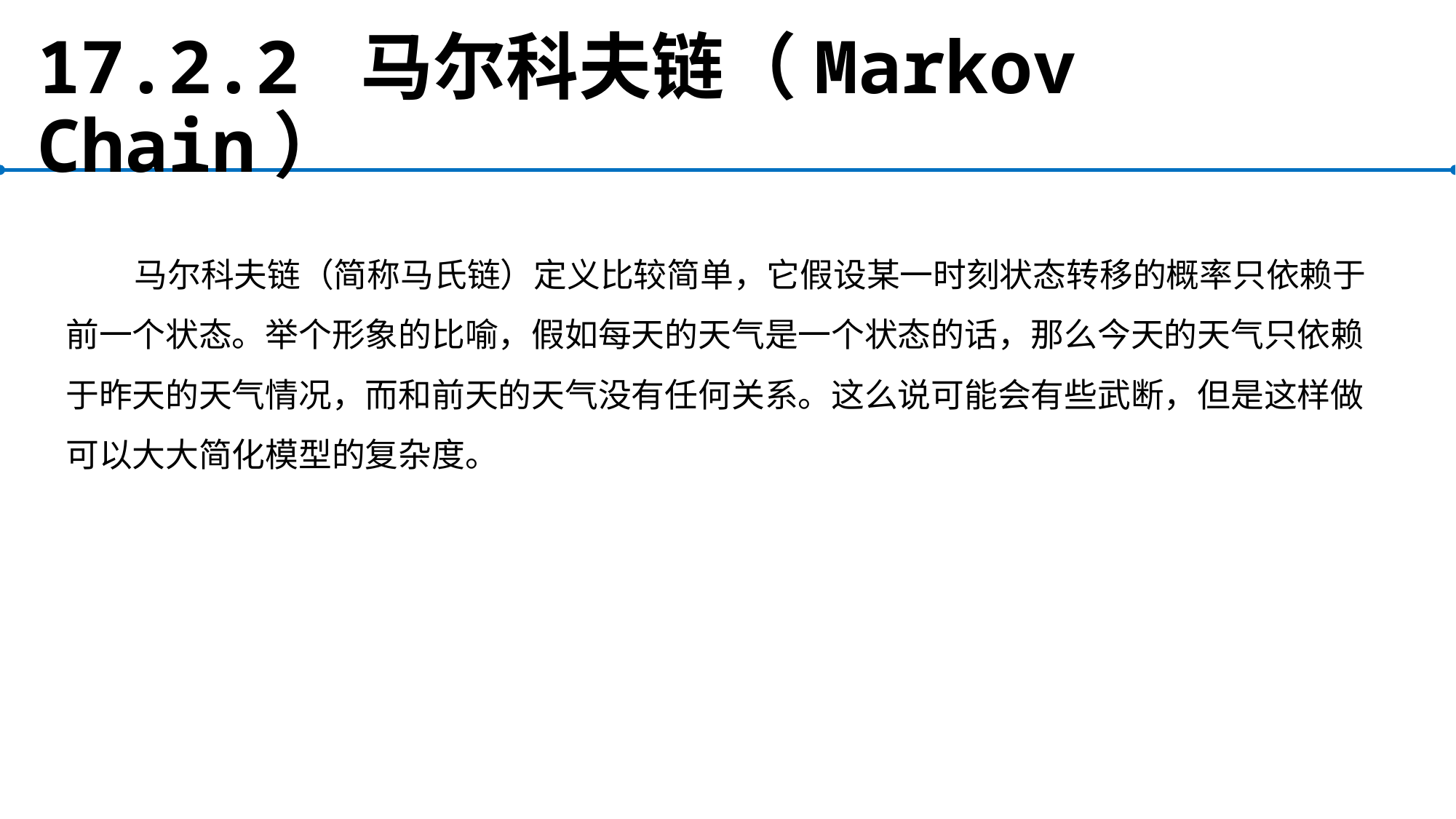

# 17.2.2 马尔科夫链（Markov Chain）
马尔科夫链（简称马氏链）定义比较简单，它假设某一时刻状态转移的概率只依赖于前一个状态。举个形象的比喻，假如每天的天气是一个状态的话，那么今天的天气只依赖于昨天的天气情况，而和前天的天气没有任何关系。这么说可能会有些武断，但是这样做可以大大简化模型的复杂度。